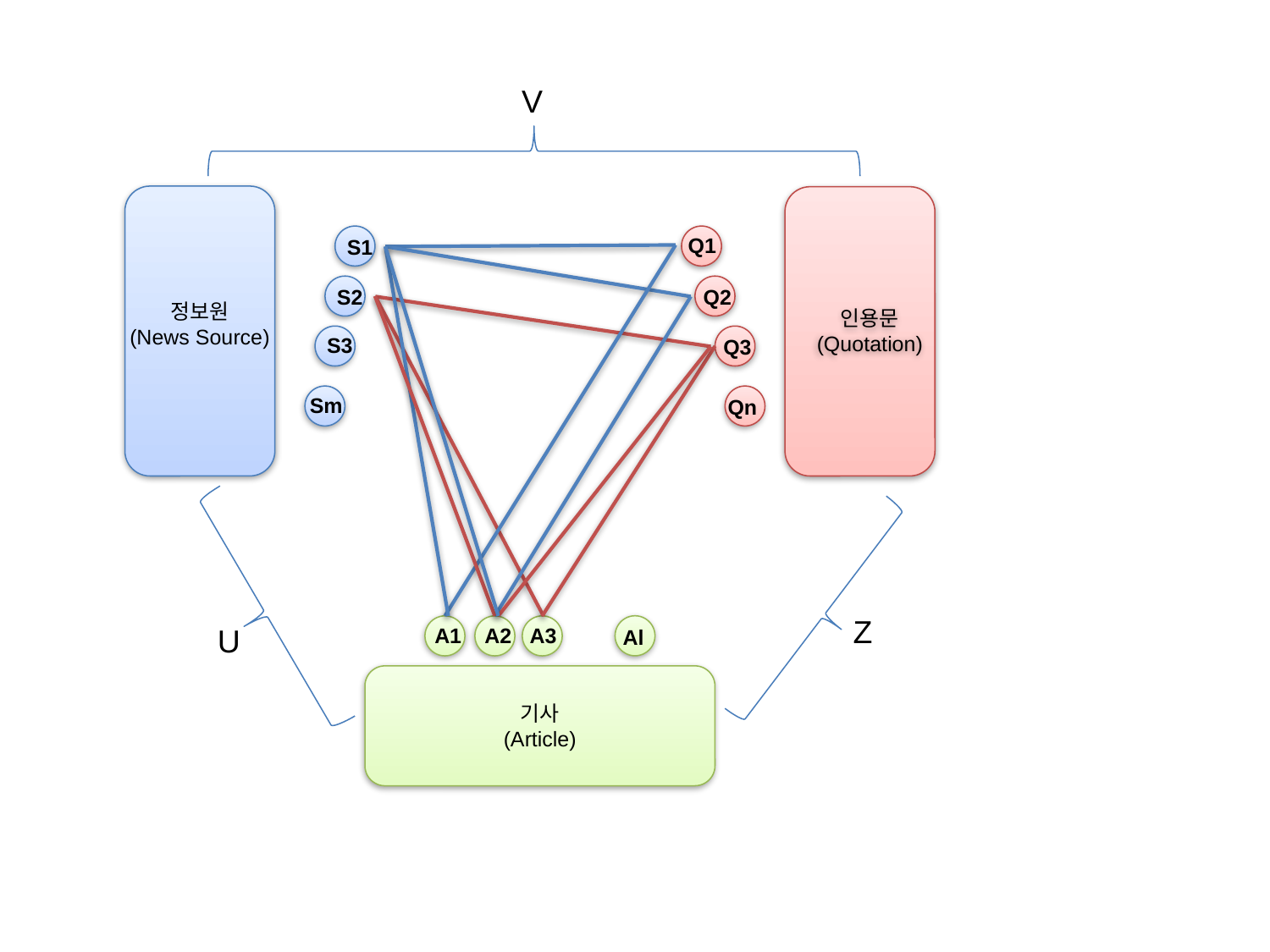

V

Q1

S1

S2
Q2
정보원
(News Source)
인용문
(Quotation)
S3

Q3
Sm

Qn

Z
U

A1

A2

A3

Al

기사
(Article)